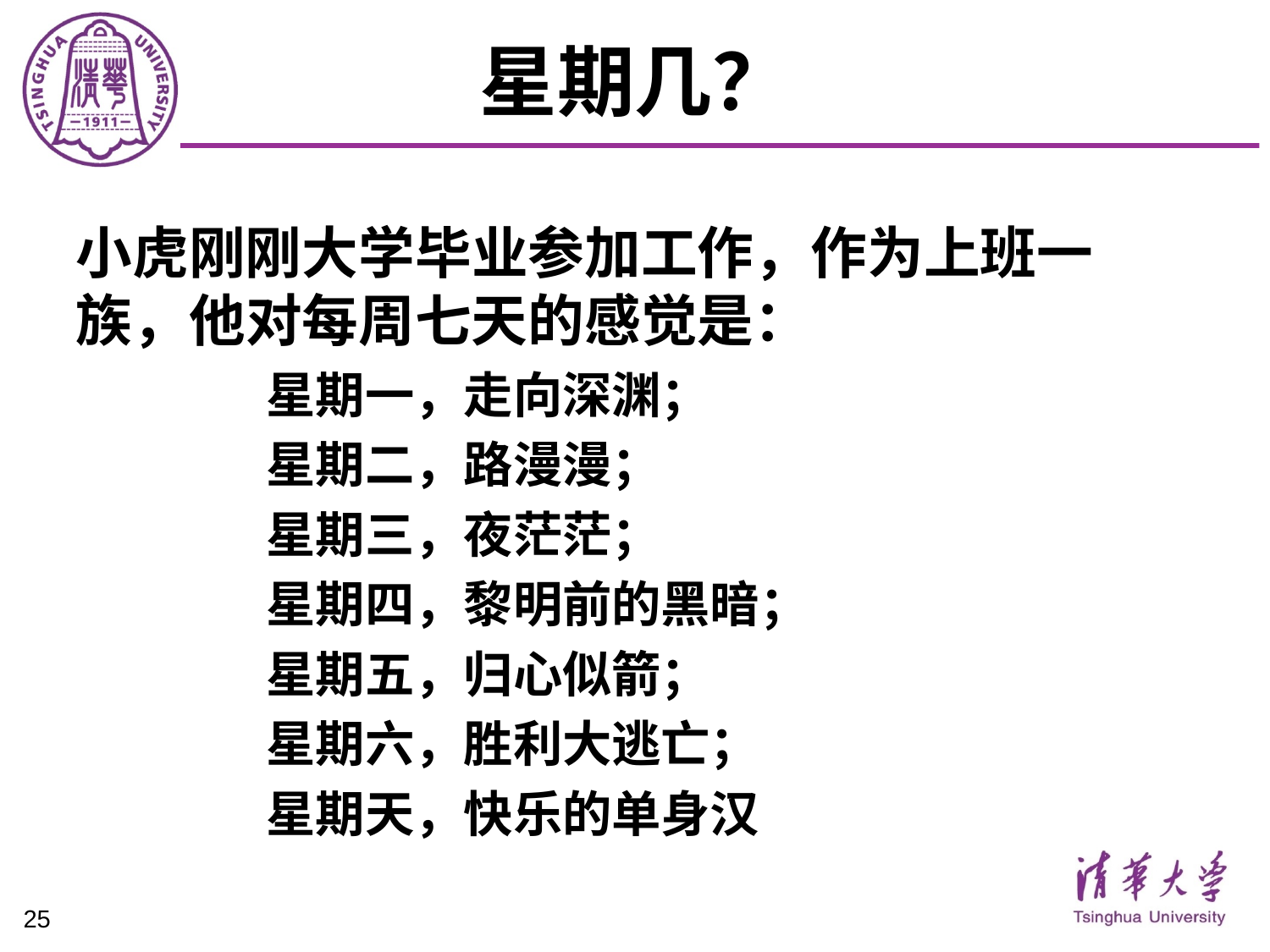

# 星期几？
小虎刚刚大学毕业参加工作，作为上班一族，他对每周七天的感觉是：
星期一，走向深渊；
星期二，路漫漫；
星期三，夜茫茫；
星期四，黎明前的黑暗；
星期五，归心似箭；
星期六，胜利大逃亡；
星期天，快乐的单身汉
25